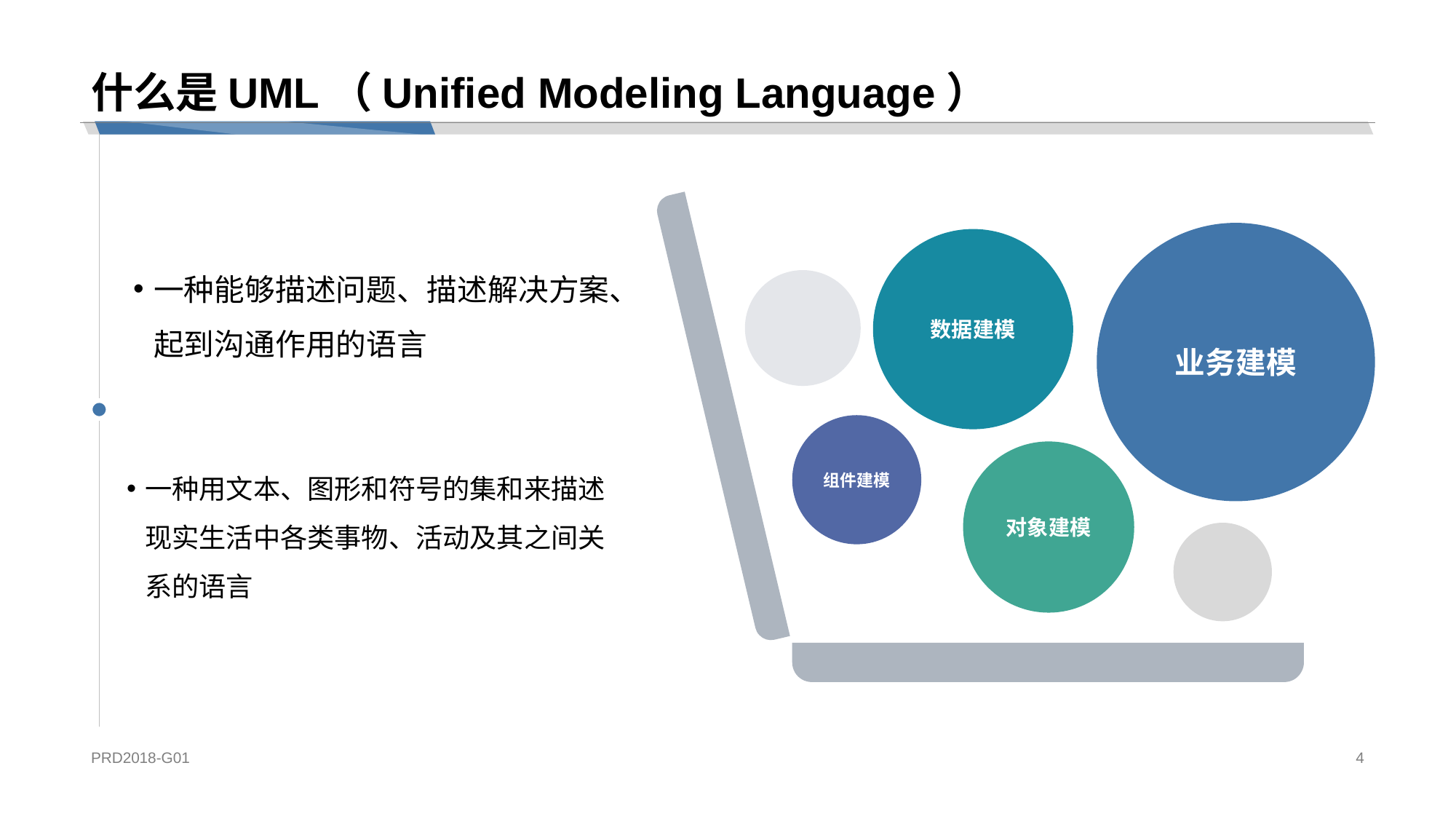

# 什么是UML（Unified Modeling Language）
业务建模
数据建模

组件建模
对象建模

一种能够描述问题、描述解决方案、起到沟通作用的语言
一种用文本、图形和符号的集和来描述现实生活中各类事物、活动及其之间关系的语言
PRD2018-G01
4